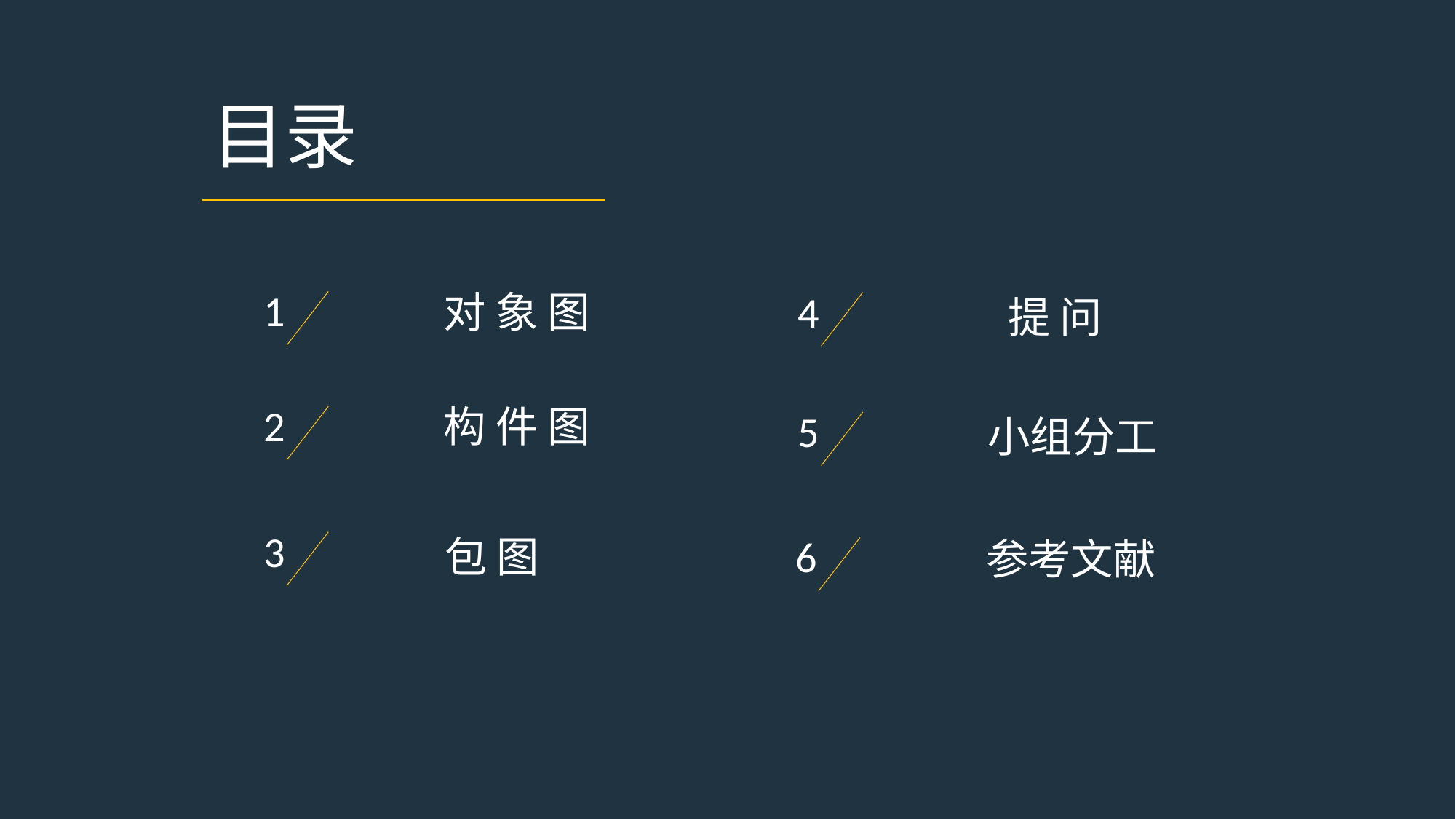

目录
1
4
          对 象 图
             提 问
2
          构 件 图
5
小组分工

3
          包 图
6
参考文献